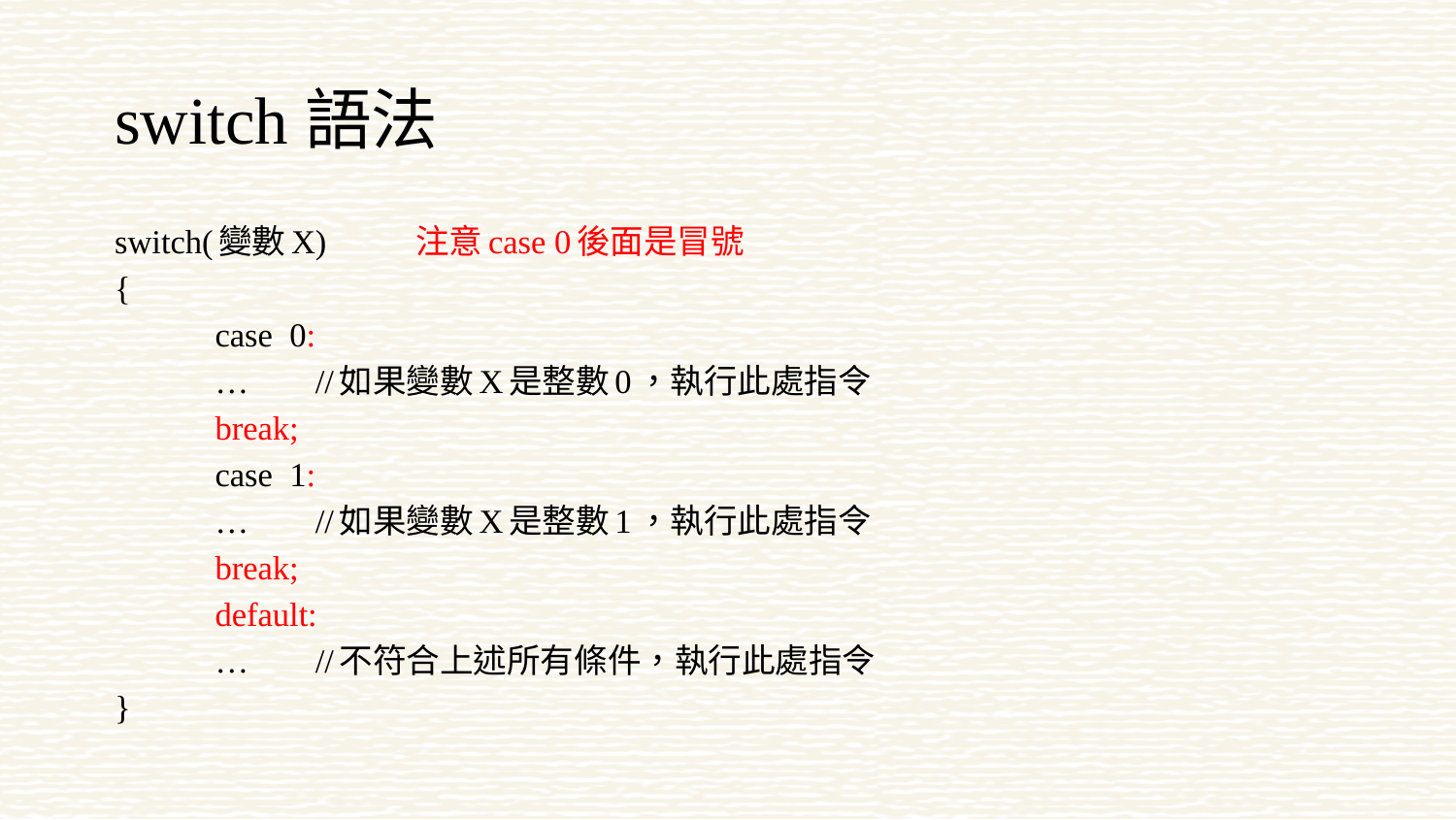

# switch語法
switch(變數X)		注意case 0後面是冒號
{
	case  0:
	…	//如果變數X是整數0，執行此處指令
	break;
	case  1:
	…	//如果變數X是整數1，執行此處指令
	break;
	default:
	…	//不符合上述所有條件，執行此處指令
}